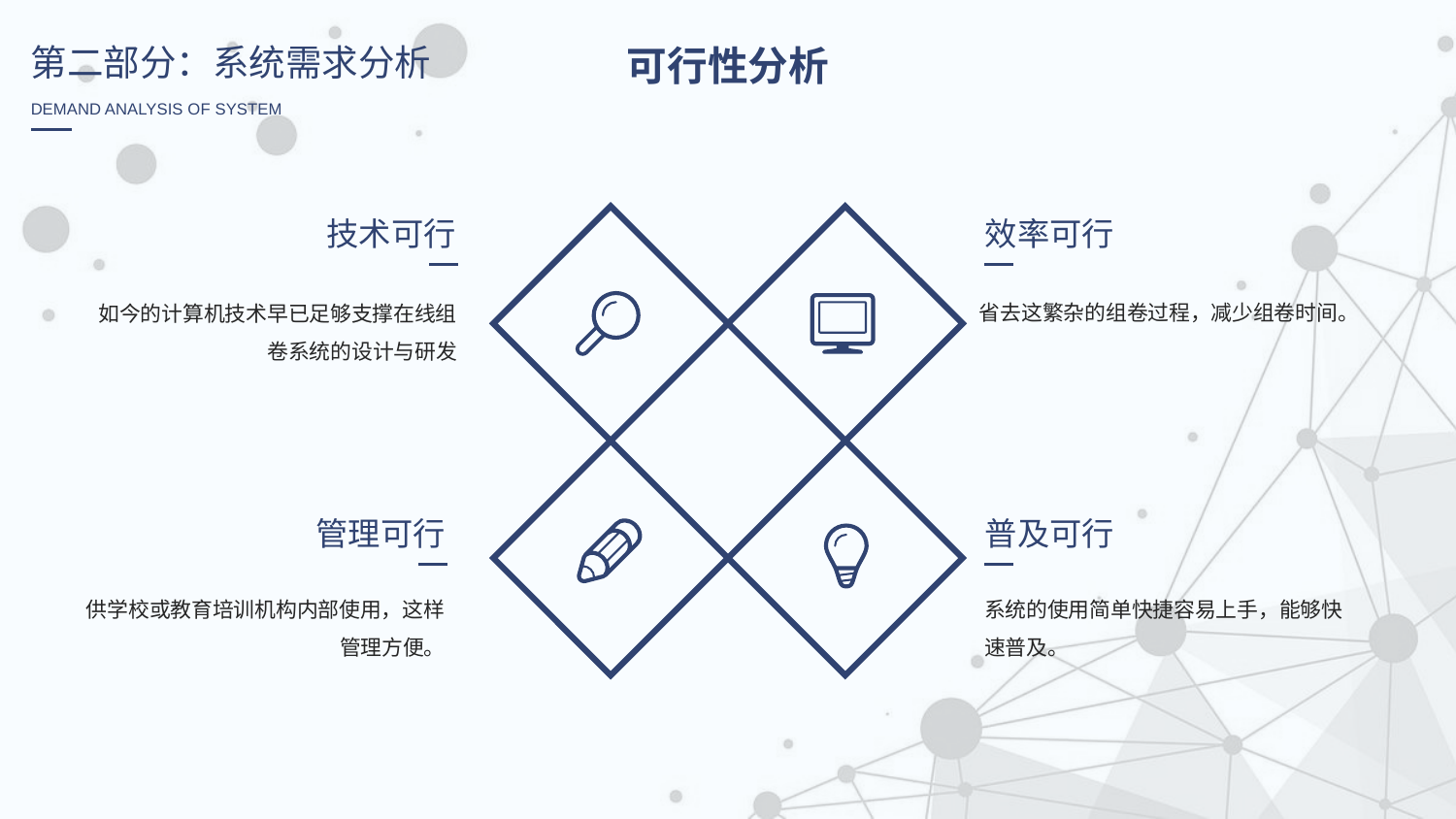

第二部分：系统需求分析
可行性分析
DEMAND ANALYSIS OF SYSTEM

技术可行

效率可行
省去这繁杂的组卷过程，减少组卷时间。
如今的计算机技术早已足够支撑在线组卷系统的设计与研发

管理可行
普及可行

供学校或教育培训机构内部使用，这样管理方便。
系统的使用简单快捷容易上手，能够快速普及。